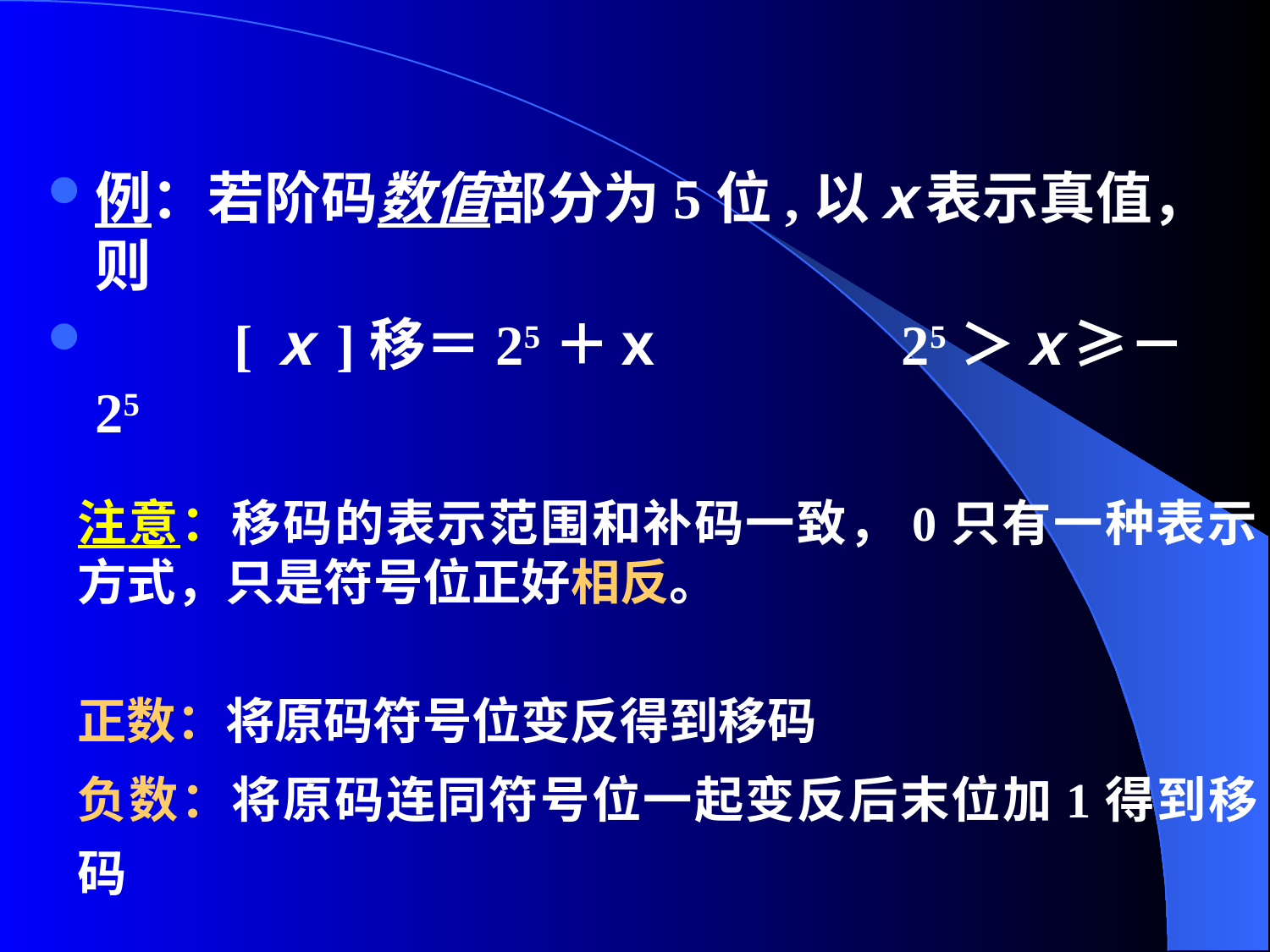

例：若阶码数值部分为5位,以ｘ表示真值，则
　　 [ｘ]移＝25＋ｘ    　　　25＞ｘ≥－ 25
注意：移码的表示范围和补码一致，0只有一种表示方式，只是符号位正好相反。

正数：将原码符号位变反得到移码
负数：将原码连同符号位一起变反后末位加1得到移码